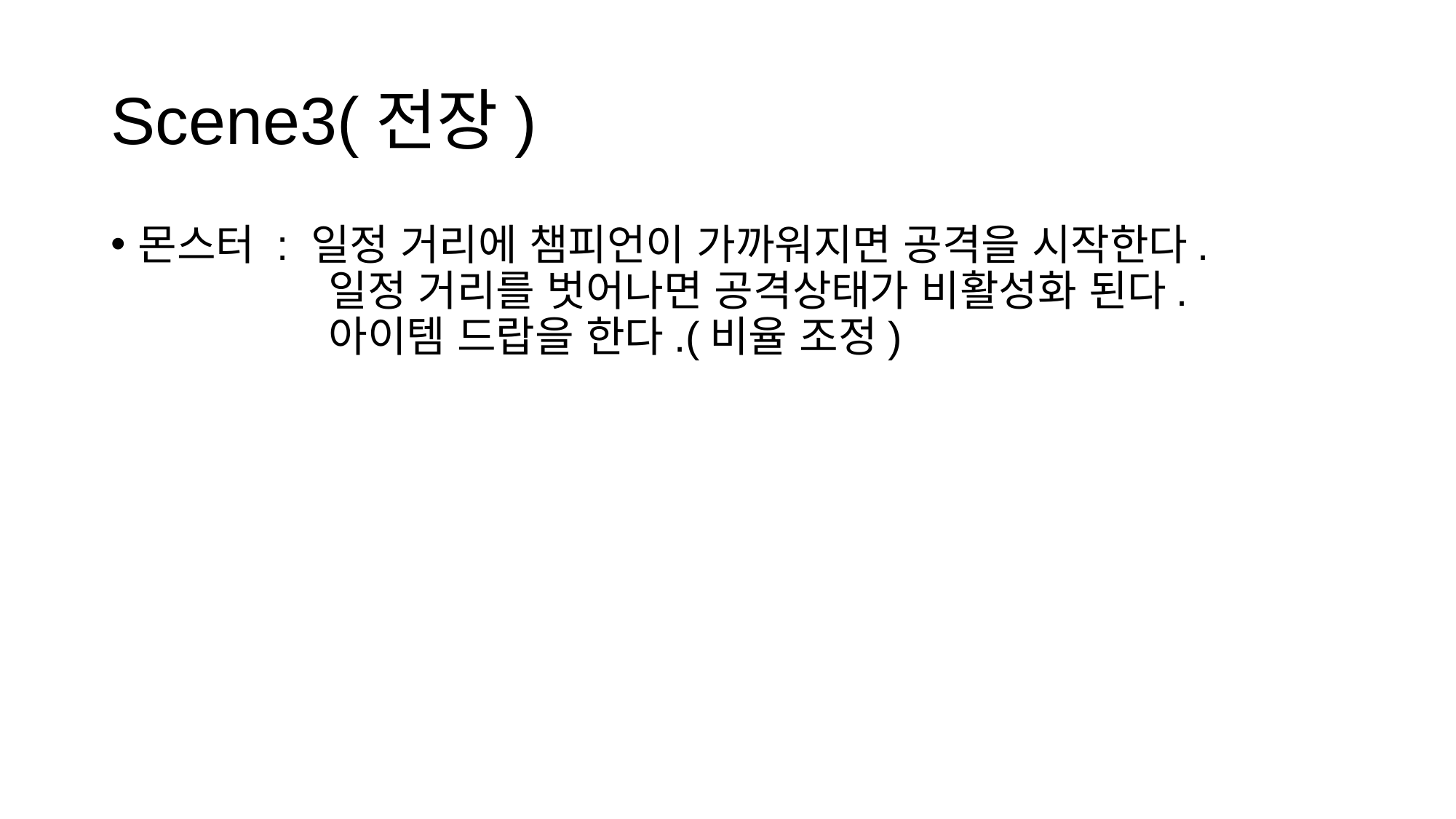

# Scene3(전장)
몬스터 : 일정 거리에 챔피언이 가까워지면 공격을 시작한다.
	      일정 거리를 벗어나면 공격상태가 비활성화 된다.
	      아이템 드랍을 한다.(비율 조정)